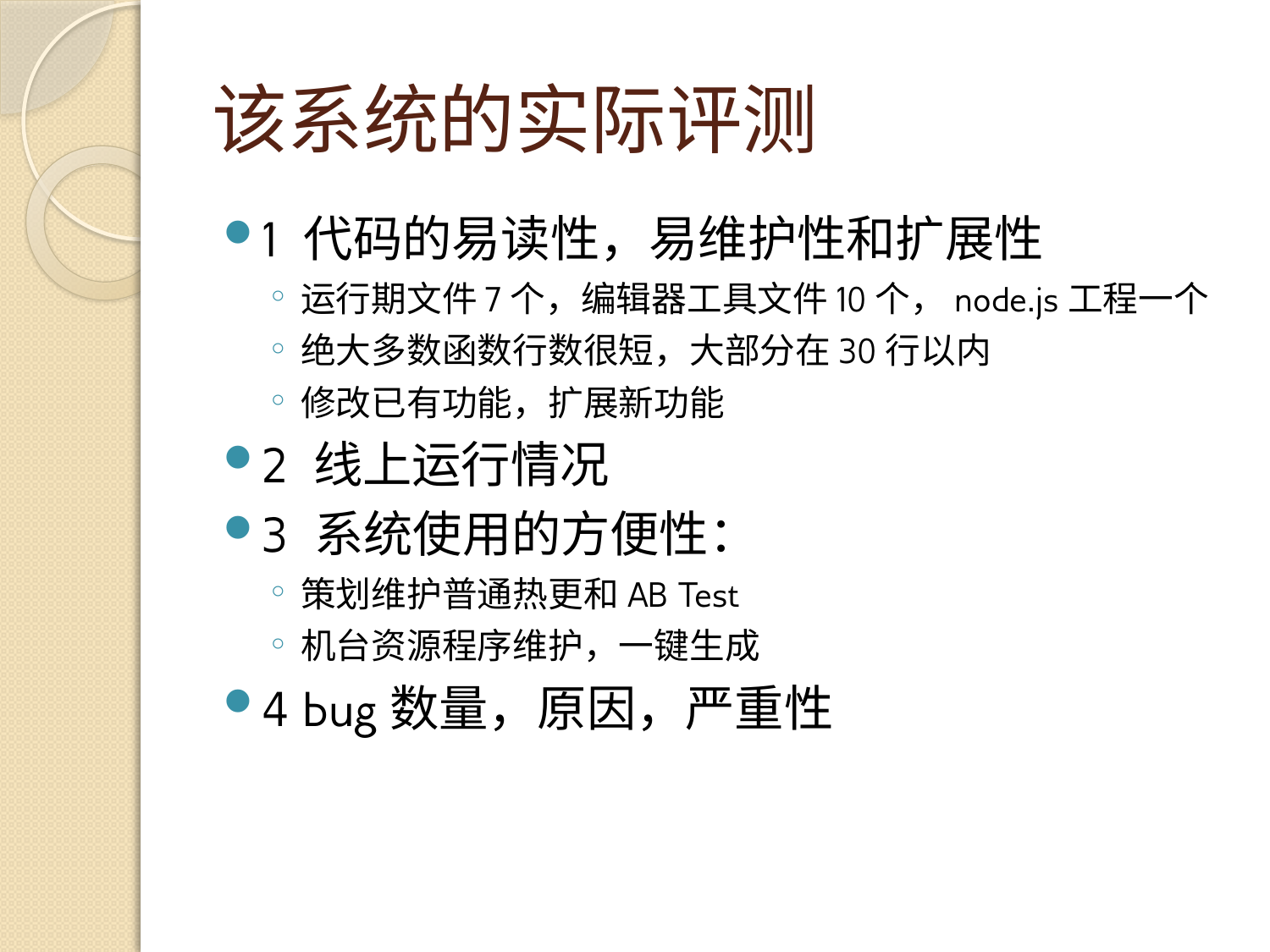

# 该系统的实际评测
1 代码的易读性，易维护性和扩展性
运行期文件7个，编辑器工具文件10个，node.js工程一个
绝大多数函数行数很短，大部分在30行以内
修改已有功能，扩展新功能
2 线上运行情况
3 系统使用的方便性：
策划维护普通热更和AB Test
机台资源程序维护，一键生成
4 bug数量，原因，严重性